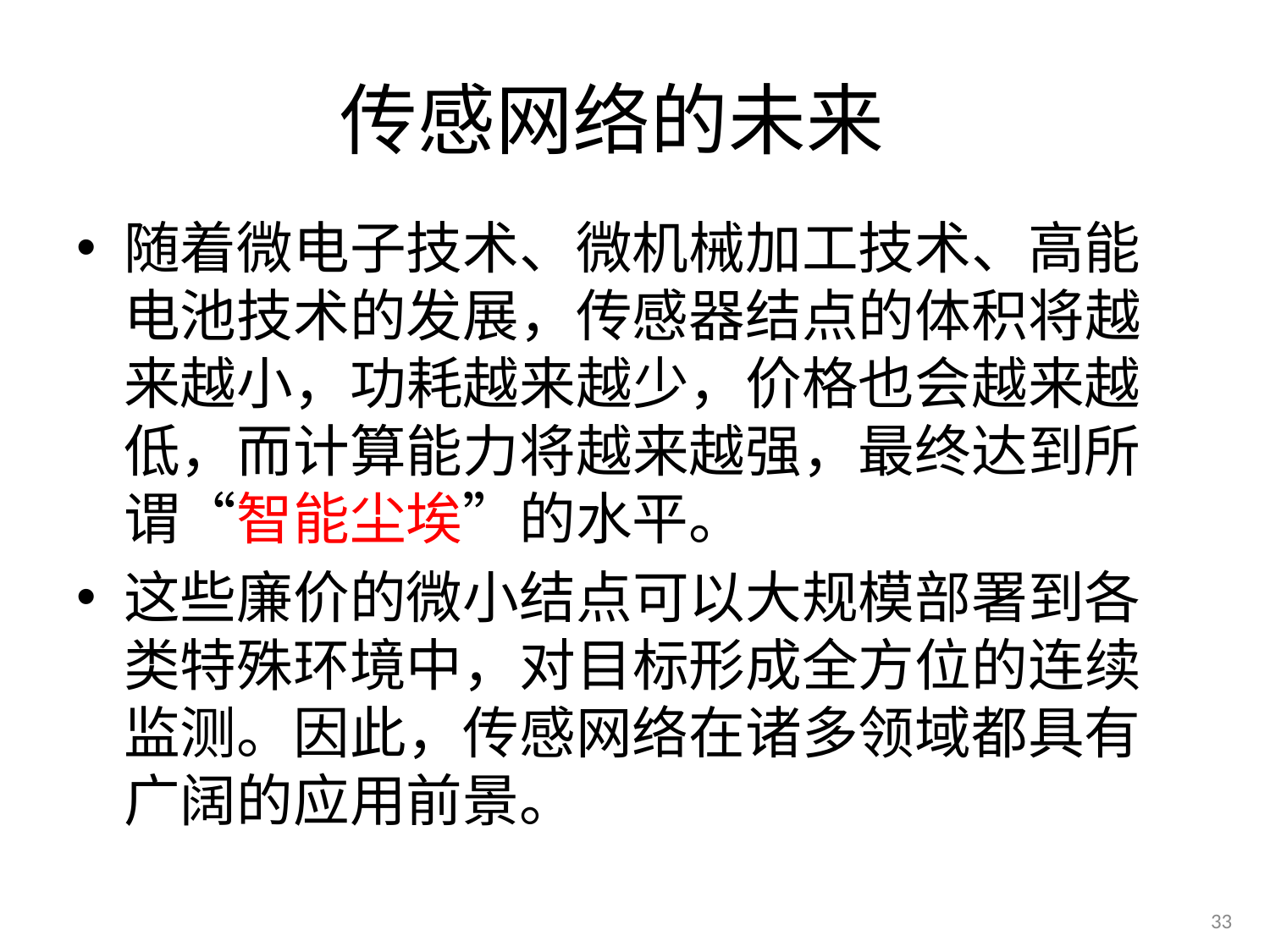

# 传感网络的未来
随着微电子技术、微机械加工技术、高能电池技术的发展，传感器结点的体积将越来越小，功耗越来越少，价格也会越来越低，而计算能力将越来越强，最终达到所谓“智能尘埃”的水平。
这些廉价的微小结点可以大规模部署到各类特殊环境中，对目标形成全方位的连续监测。因此，传感网络在诸多领域都具有广阔的应用前景。
33